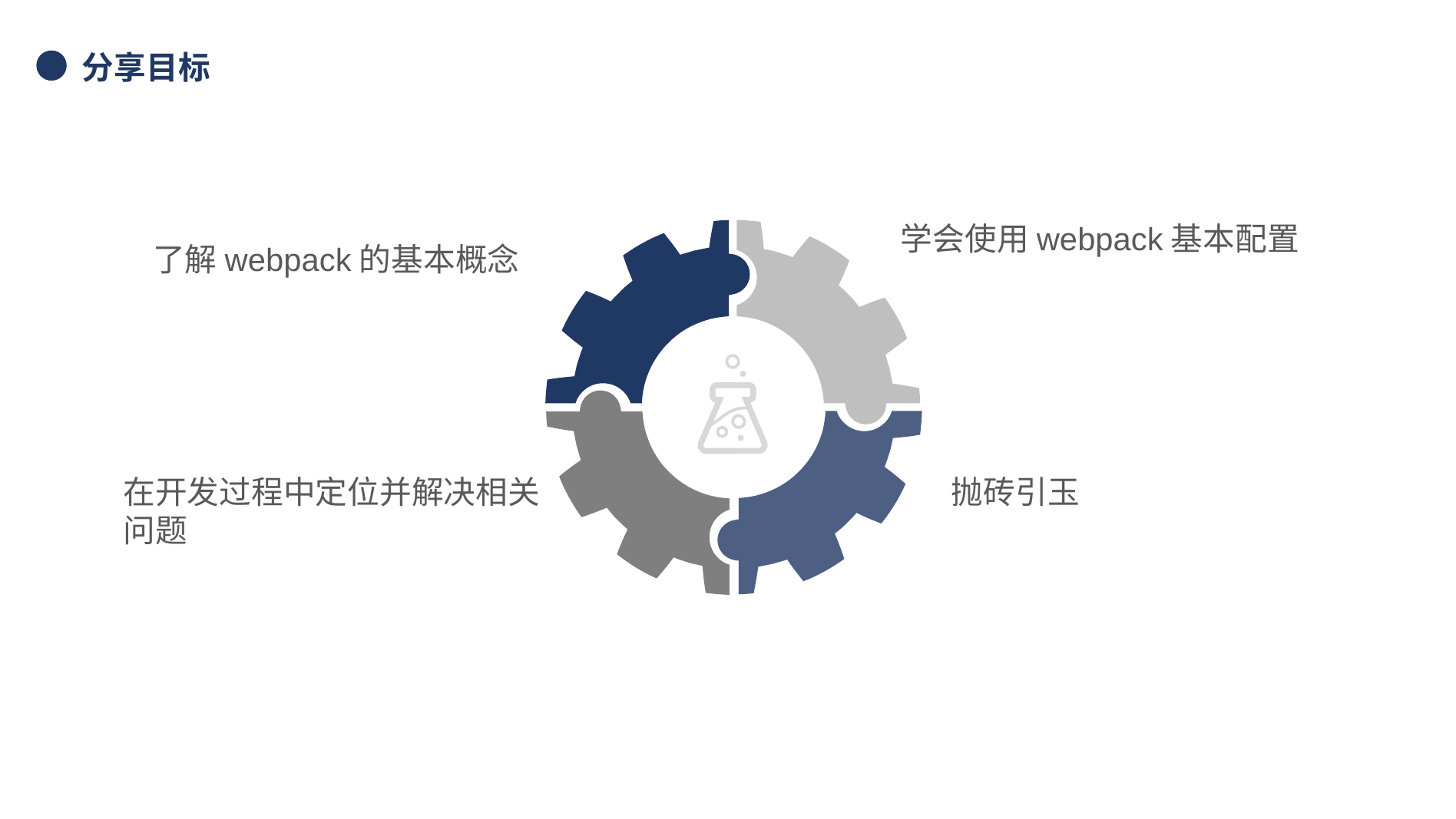

分享目标

学会使用webpack基本配置

了解webpack的基本概念

在开发过程中定位并解决相关问题

抛砖引玉